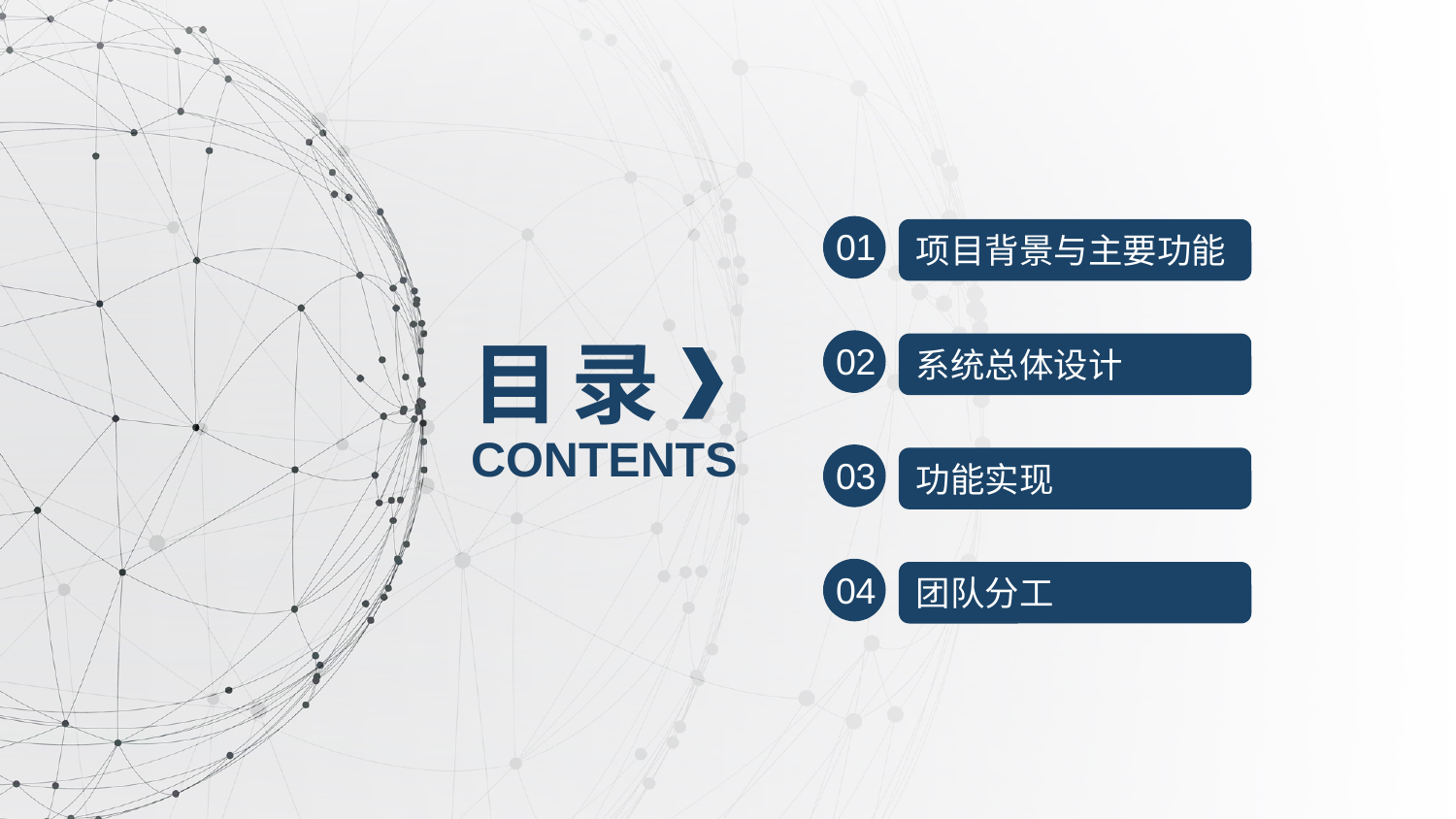

01
项目背景与主要功能
目 录

02
系统总体设计

CONTENTS

03
功能实现

04
团队分工